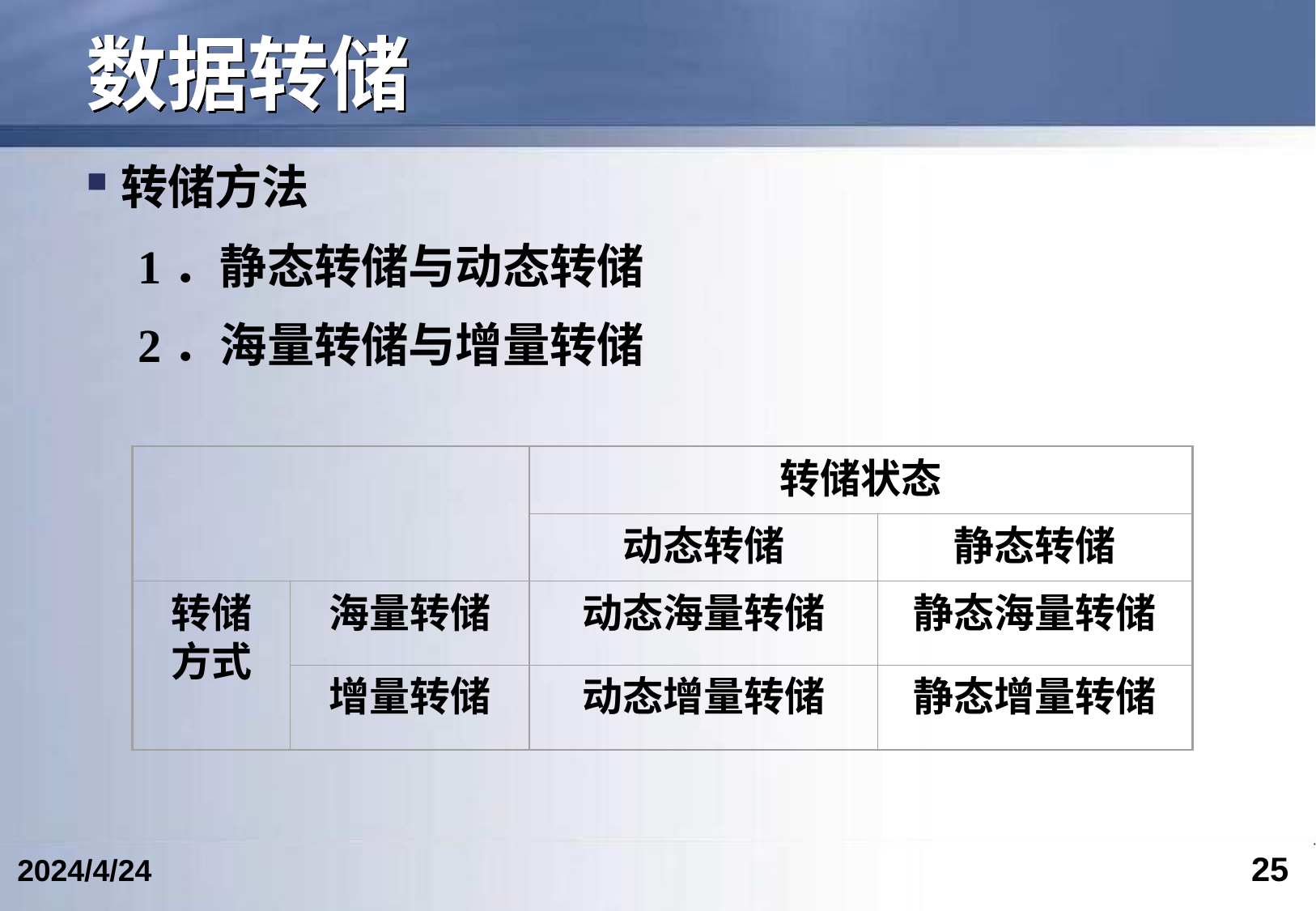

# 数据转储
转储方法
1．静态转储与动态转储
2．海量转储与增量转储

转储状态

动态转储

静态转储

转储方式

海量转储

动态海量转储

静态海量转储

增量转储

动态增量转储

静态增量转储

25
2024/4/24